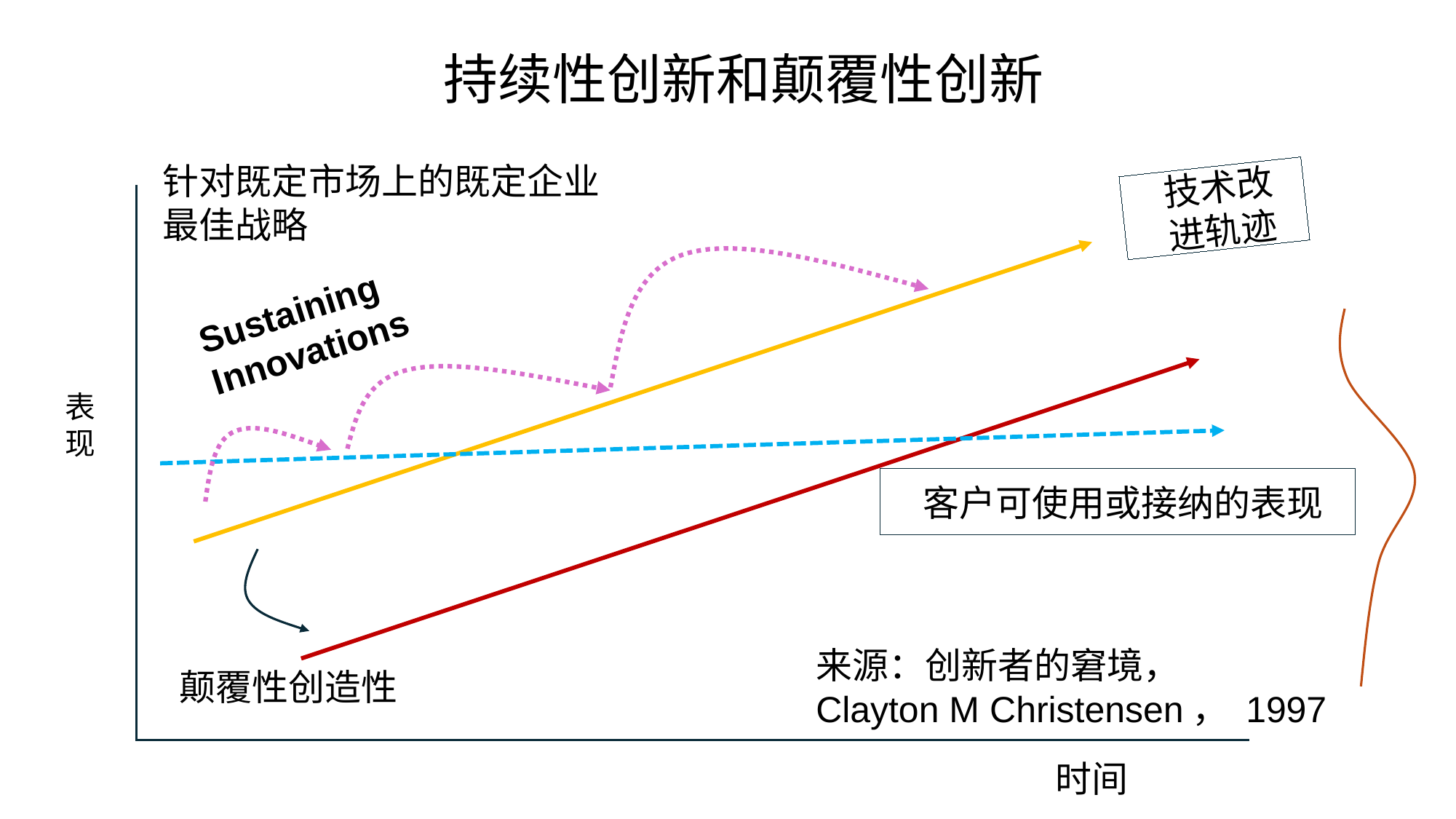

持续性创新和颠覆性创新
针对既定市场上的既定企业
最佳战略
表现
技术改进轨迹

Sustaining Innovations

客户可使用或接纳的表现

来源：创新者的窘境，
Clayton M Christensen， 1997
颠覆性创造性
时间